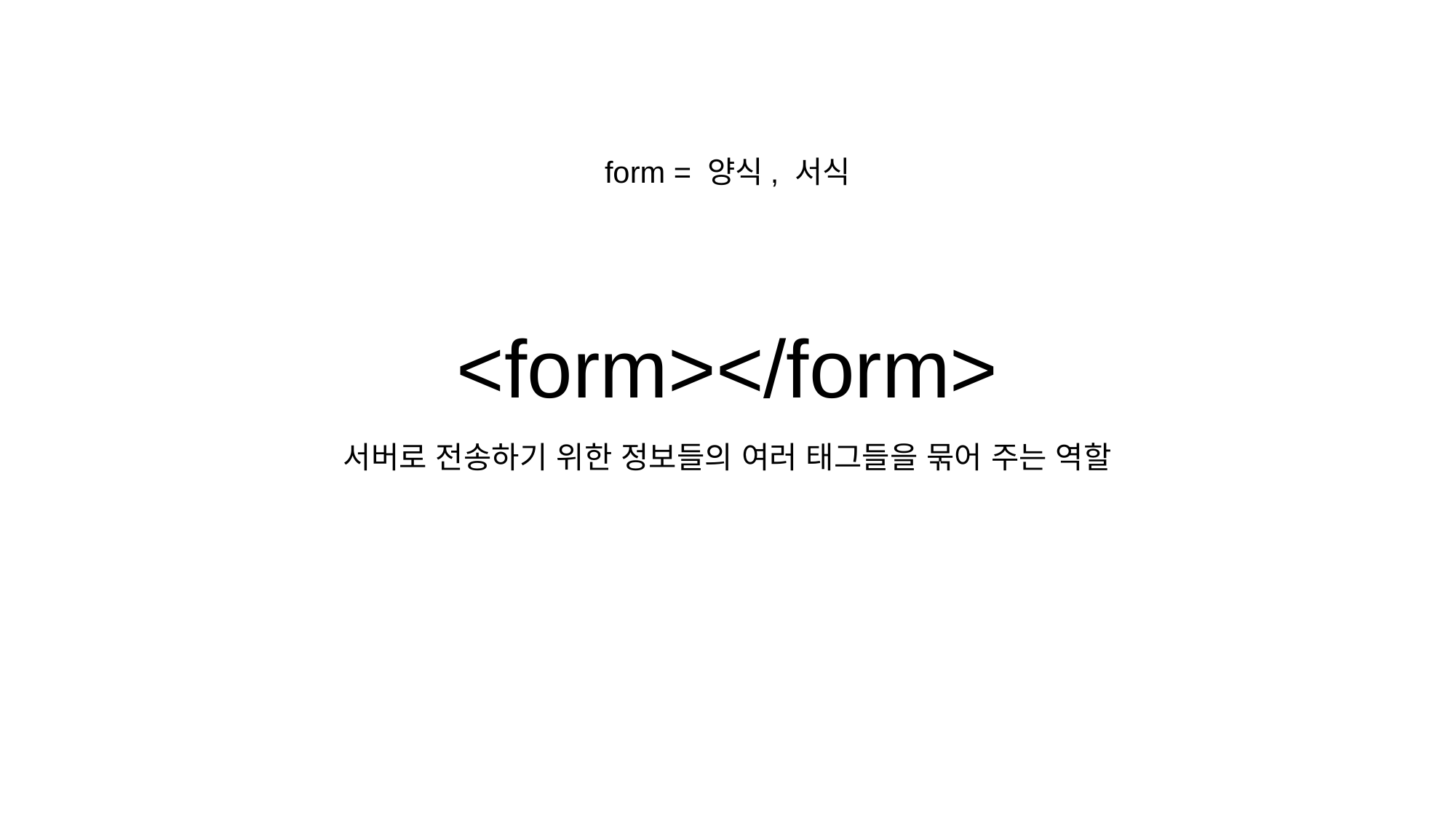

form = 양식, 서식
<form></form>
서버로 전송하기 위한 정보들의 여러 태그들을 묶어 주는 역할